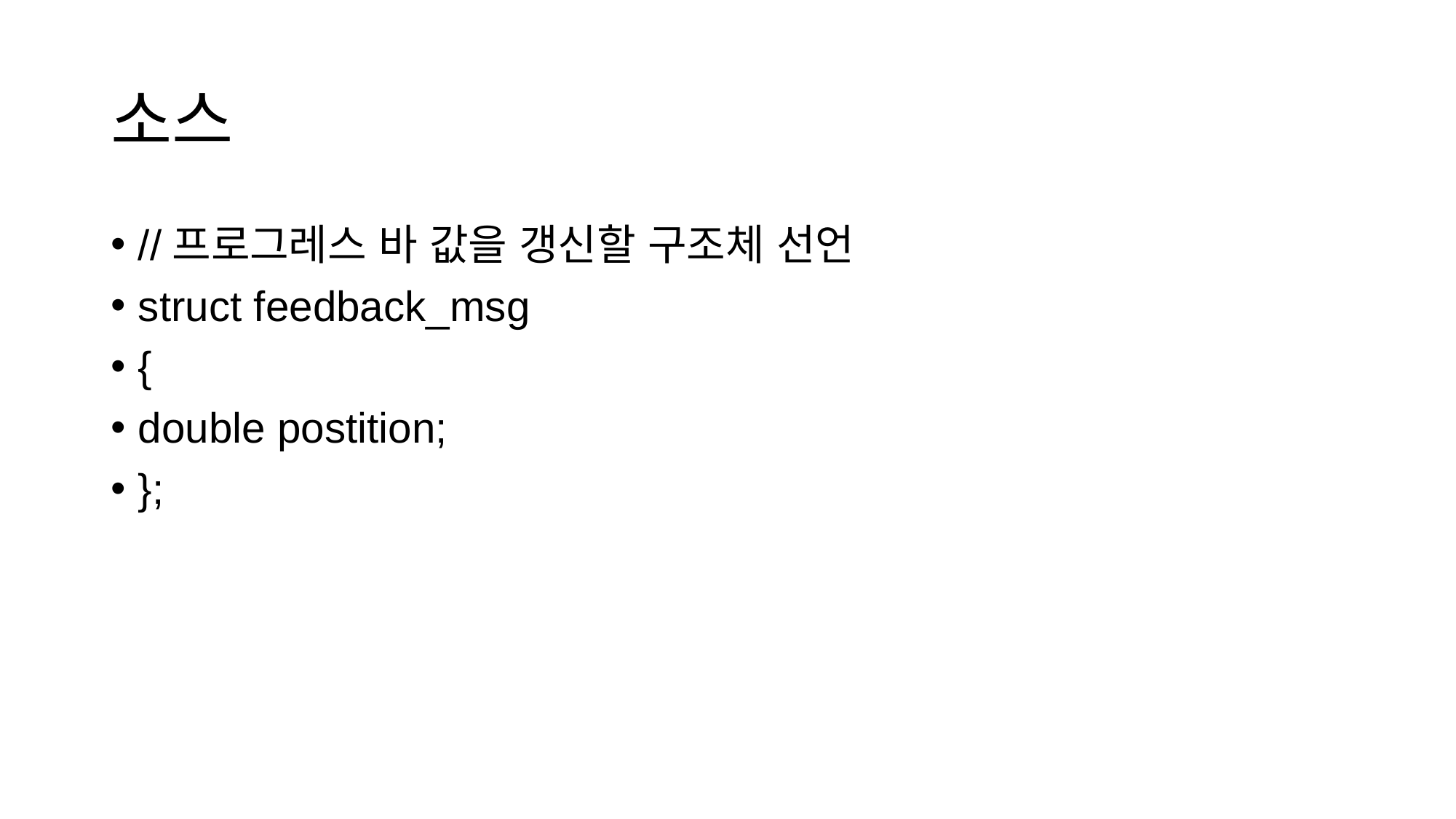

# 소스
//프로그레스 바 값을 갱신할 구조체 선언
struct feedback_msg
{
double postition;
};